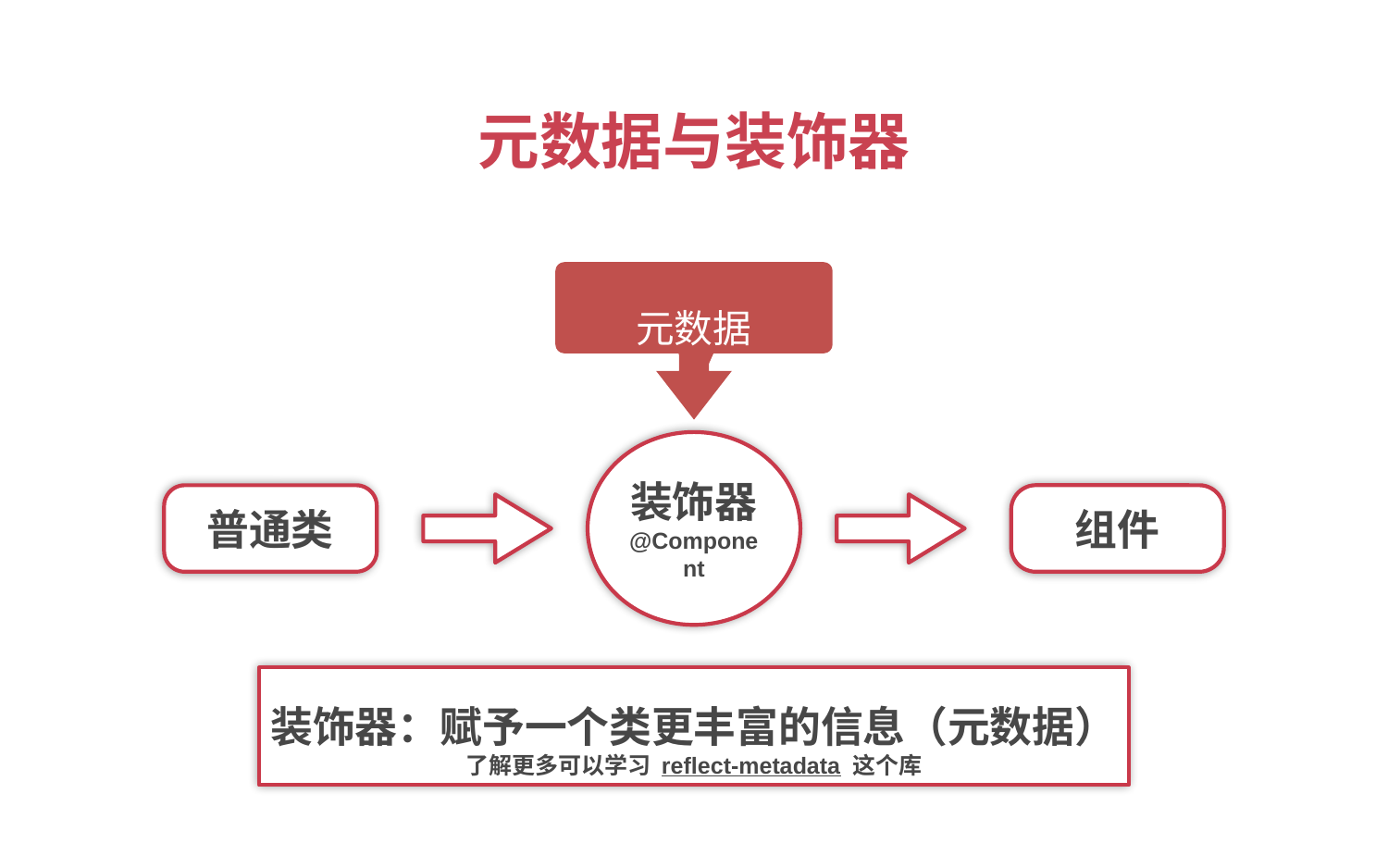

元数据与装饰器
元数据

装饰器
@Component
普通类
组件

装饰器：赋予一个类更丰富的信息（元数据）
了解更多可以学习 reflect-metadata 这个库